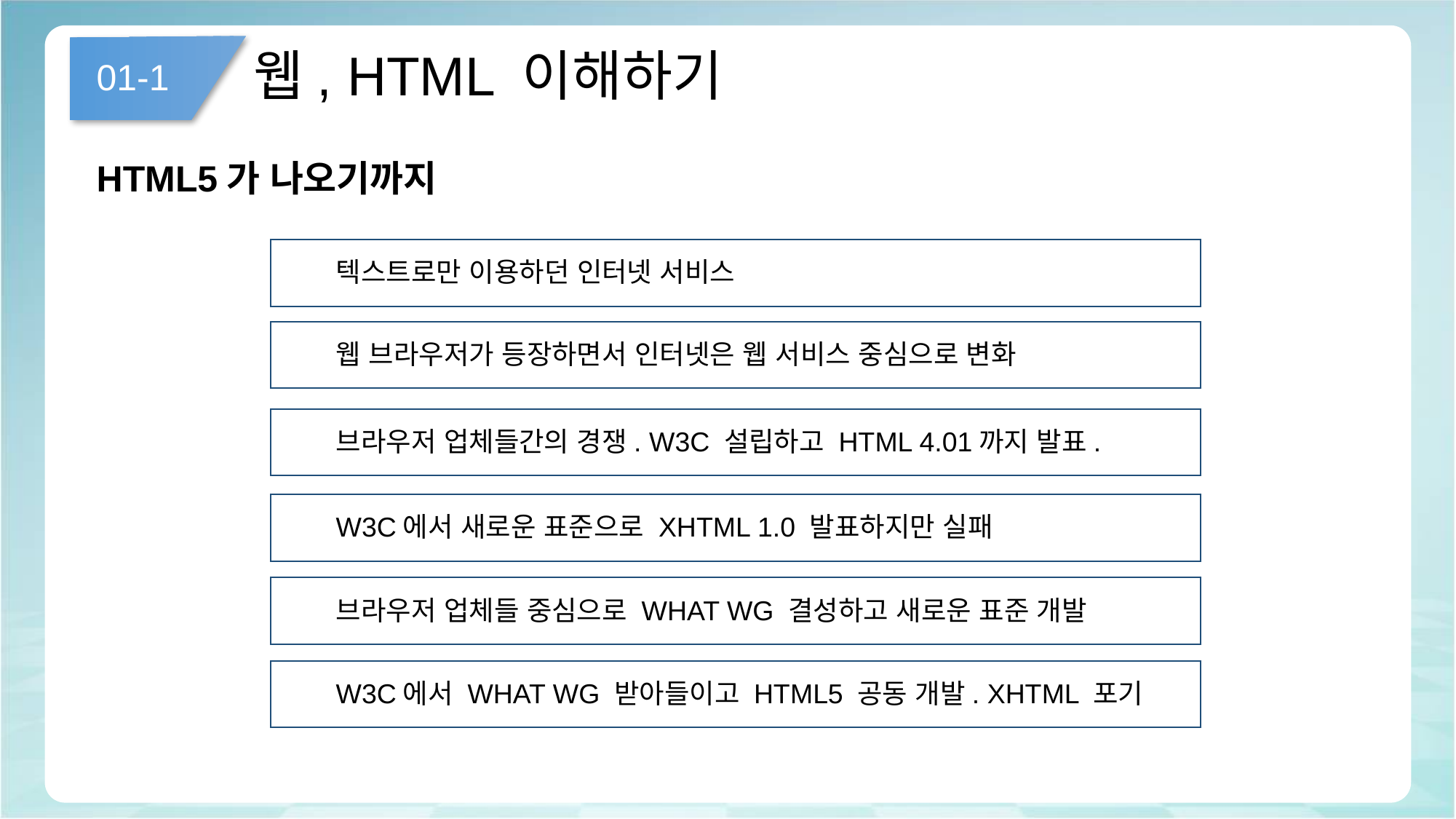

# 웹, HTML 이해하기
01-1
HTML5가 나오기까지

텍스트로만 이용하던 인터넷 서비스

웹 브라우저가 등장하면서 인터넷은 웹 서비스 중심으로 변화

브라우저 업체들간의 경쟁. W3C 설립하고 HTML 4.01까지 발표.

W3C에서 새로운 표준으로 XHTML 1.0 발표하지만 실패

브라우저 업체들 중심으로 WHAT WG 결성하고 새로운 표준 개발

W3C에서 WHAT WG 받아들이고 HTML5 공동 개발. XHTML 포기